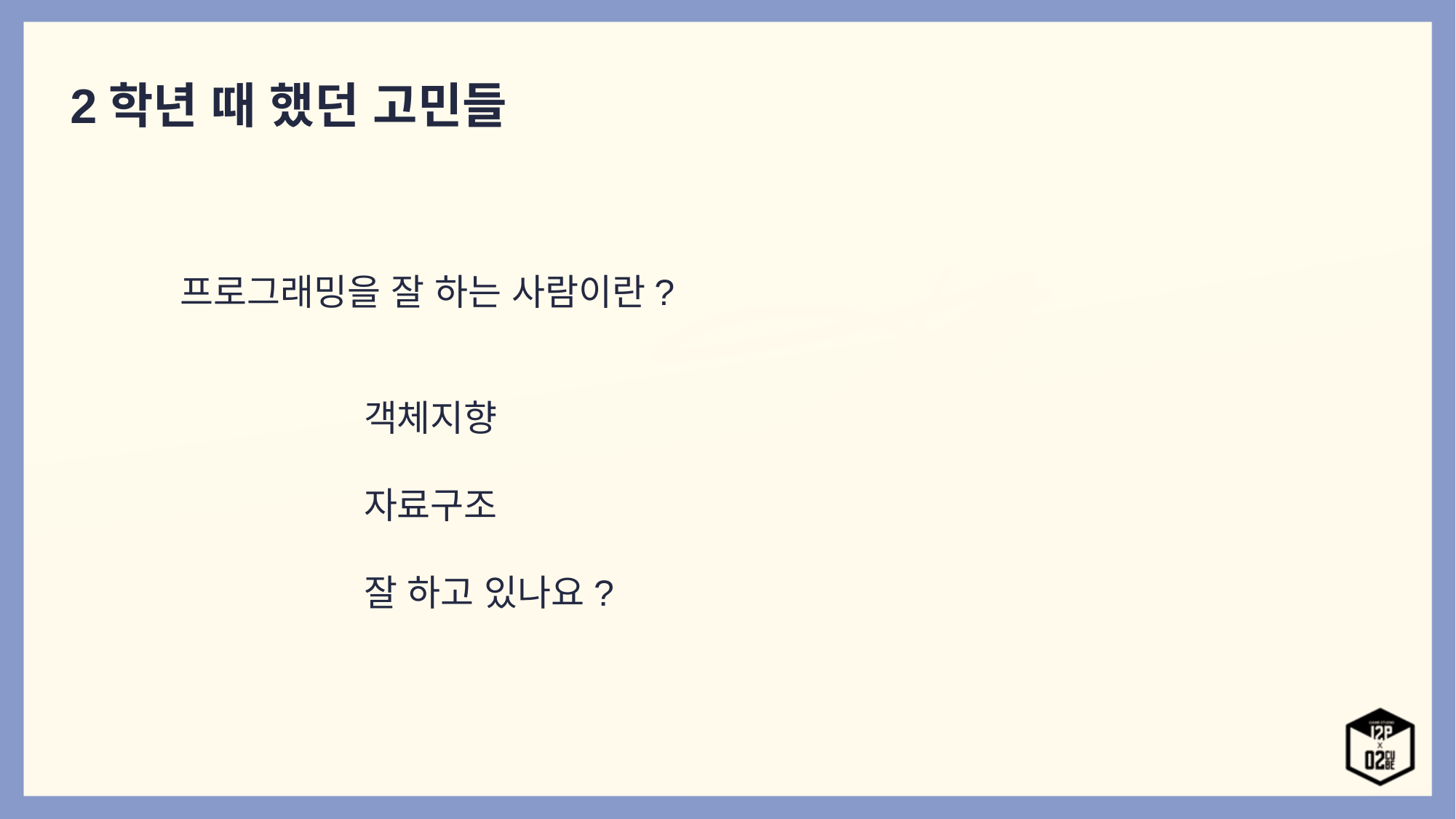

2학년 때 했던 고민들

프로그래밍을 잘 하는 사람이란?

객체지향

자료구조

잘 하고 있나요?